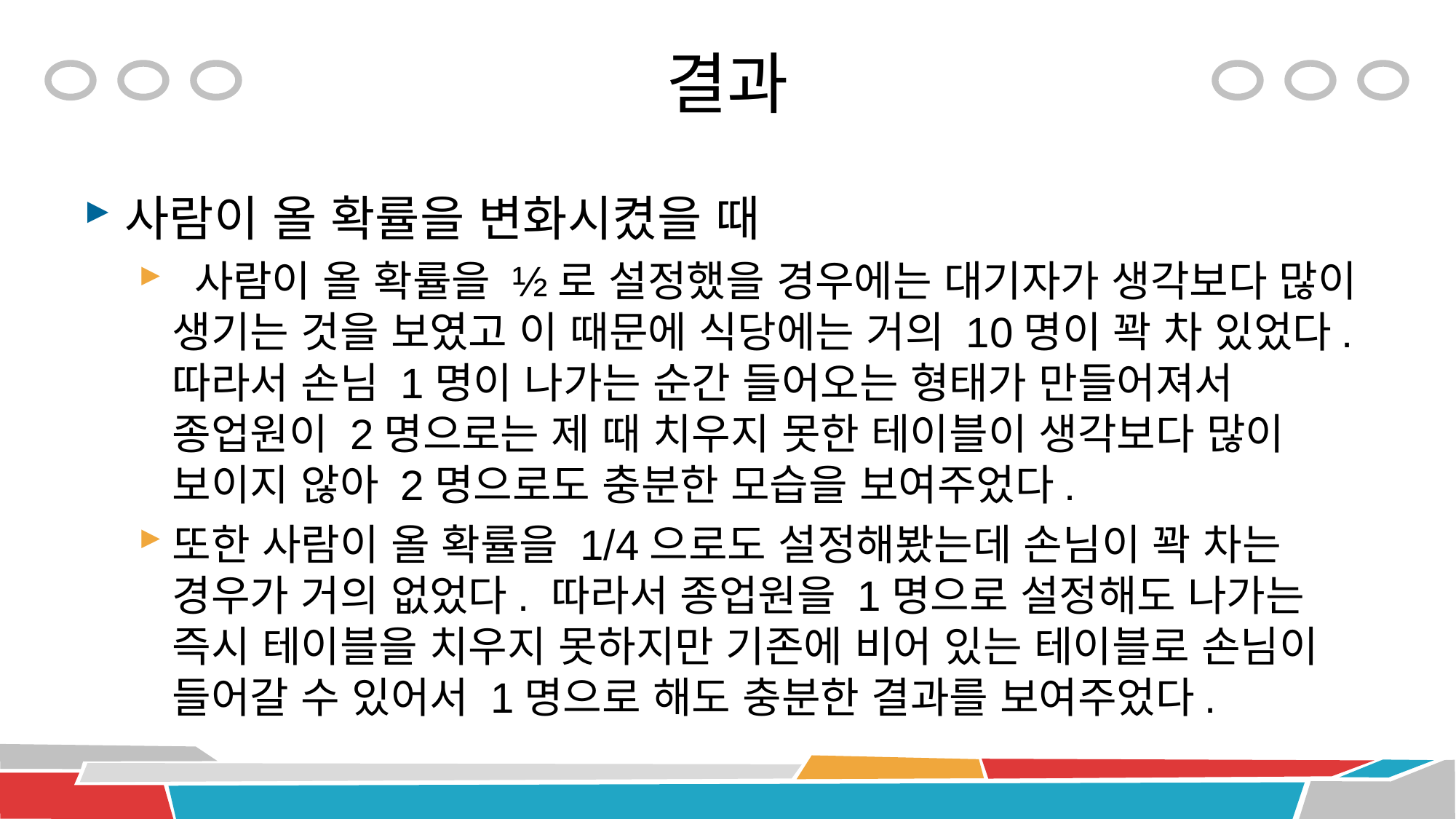

# 결과
사람이 올 확률을 변화시켰을 때
 사람이 올 확률을 ½로 설정했을 경우에는 대기자가 생각보다 많이 생기는 것을 보였고 이 때문에 식당에는 거의 10명이 꽉 차 있었다. 따라서 손님 1명이 나가는 순간 들어오는 형태가 만들어져서 종업원이 2명으로는 제 때 치우지 못한 테이블이 생각보다 많이 보이지 않아 2명으로도 충분한 모습을 보여주었다.
또한 사람이 올 확률을 1/4으로도 설정해봤는데 손님이 꽉 차는 경우가 거의 없었다. 따라서 종업원을 1명으로 설정해도 나가는 즉시 테이블을 치우지 못하지만 기존에 비어 있는 테이블로 손님이 들어갈 수 있어서 1명으로 해도 충분한 결과를 보여주었다.